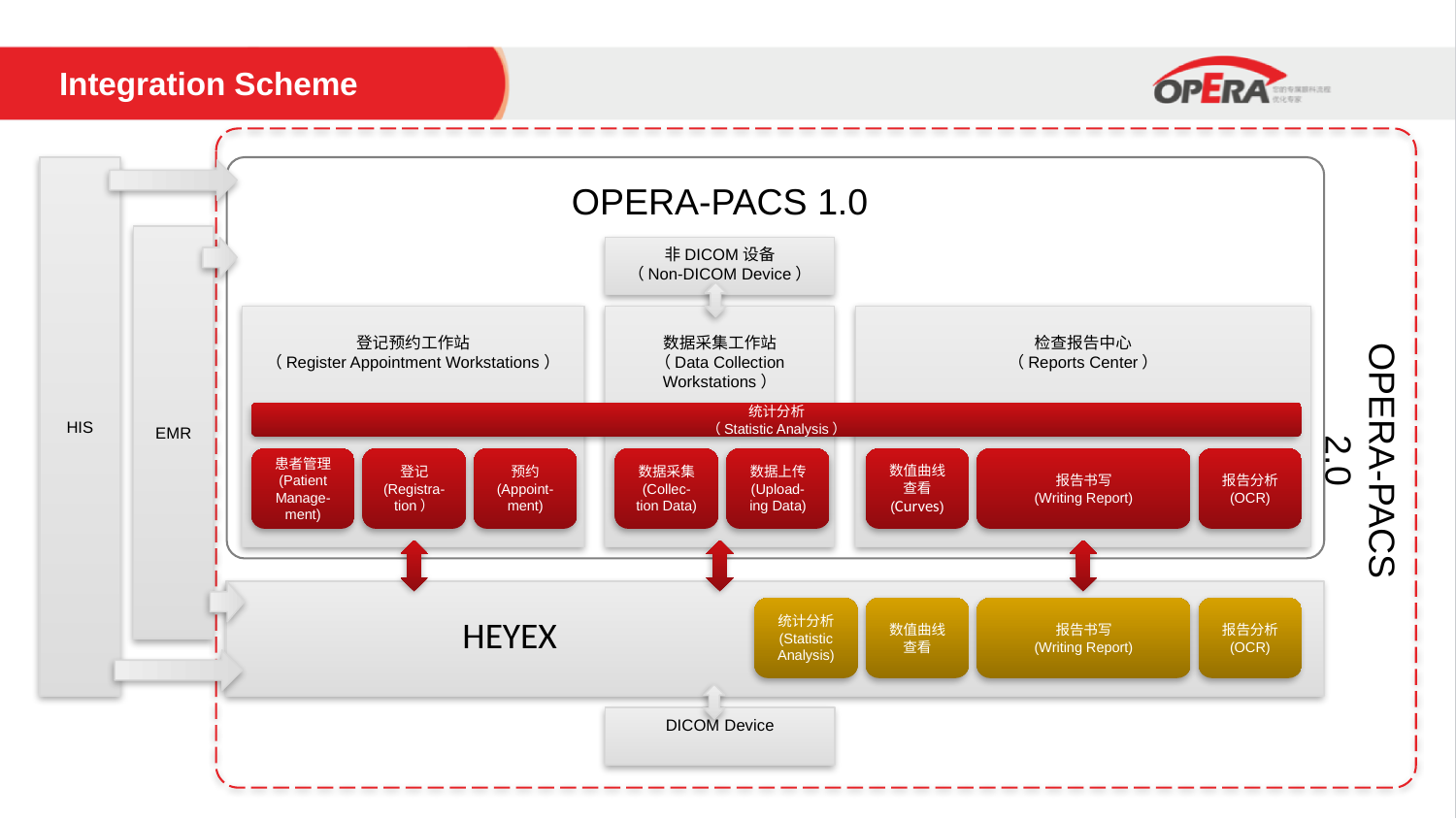

# Integration Scheme

HIS
OPERA-PACS 1.0
EMR
非DICOM设备
（Non-DICOM Device）

OPERA-PACS 2.0

登记预约工作站
（Register Appointment Workstations）

数据采集工作站
（Data Collection Workstations）

检查报告中心
（Reports Center）
统计分析
（Statistic Analysis）
患者管理
(Patient Manage-ment)
登记
(Registra-tion）
预约
(Appoint-ment)
数据采集
(Collec-
tion Data)
数据上传
(Upload-ing Data)
数值曲线查看
(Curves)
报告书写
(Writing Report)
报告分析
(OCR)

统计分析
(Statistic Analysis)
数值曲线查看
报告书写
(Writing Report)
报告分析
(OCR)
HEYEX

DICOM Device